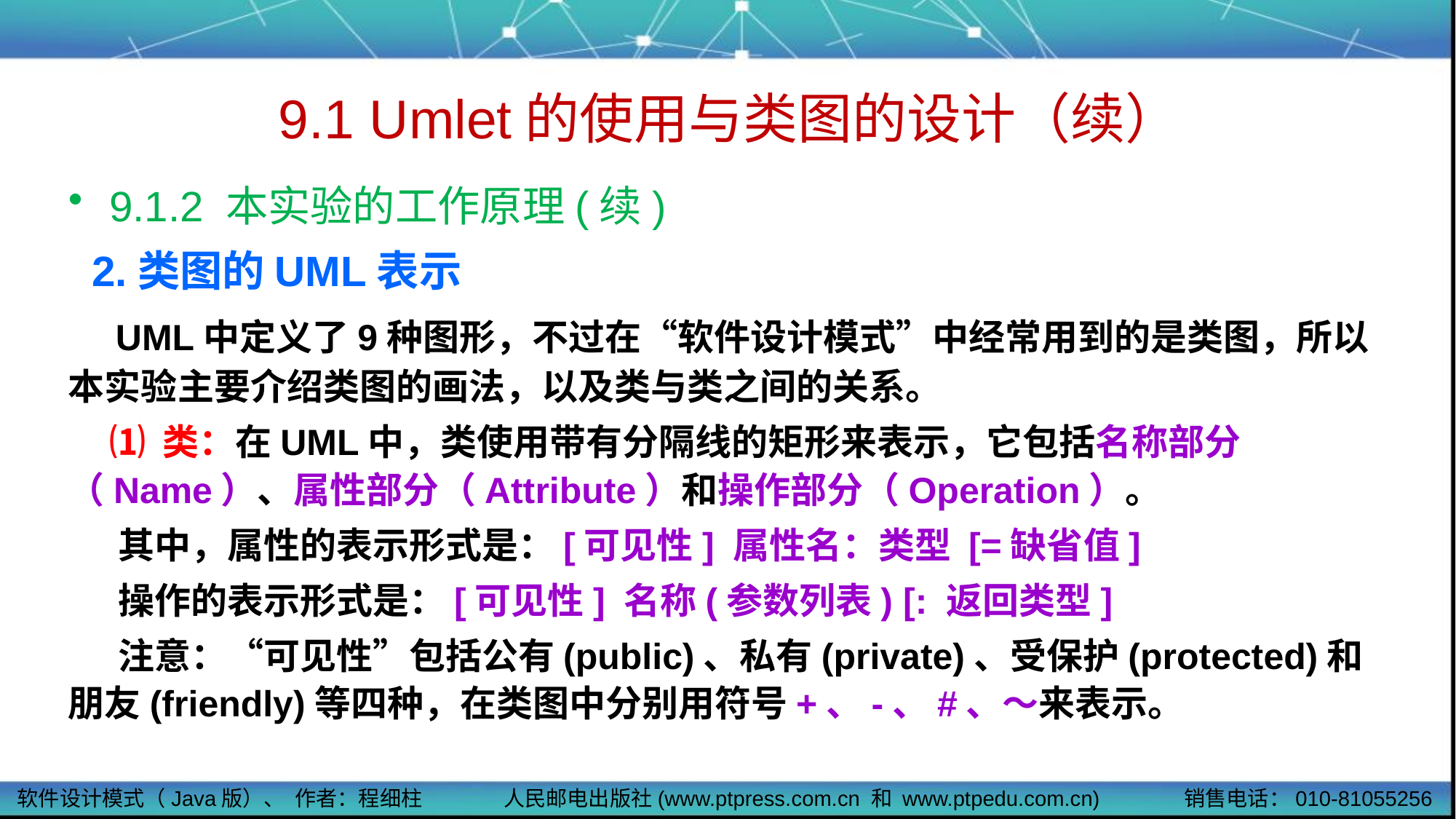

# 9.1 Umlet的使用与类图的设计（续）
9.1.2 本实验的工作原理(续)
  2.类图的UML表示
    UML中定义了9种图形，不过在“软件设计模式”中经常用到的是类图，所以本实验主要介绍类图的画法，以及类与类之间的关系。
     ⑴ 类：在UML中，类使用带有分隔线的矩形来表示，它包括名称部分（Name）、属性部分（Attribute）和操作部分（Operation）。
     其中，属性的表示形式是：[可见性] 属性名：类型 [=缺省值]
     操作的表示形式是：[可见性] 名称(参数列表) [: 返回类型]
     注意：“可见性”包括公有(public)、私有(private)、受保护(protected)和朋友(friendly)等四种，在类图中分别用符号+、-、#、～来表示。

软件设计模式（Java版）、  作者：程细柱
人民邮电出版社(www.ptpress.com.cn 和 www.ptpedu.com.cn)
销售电话：010-81055256